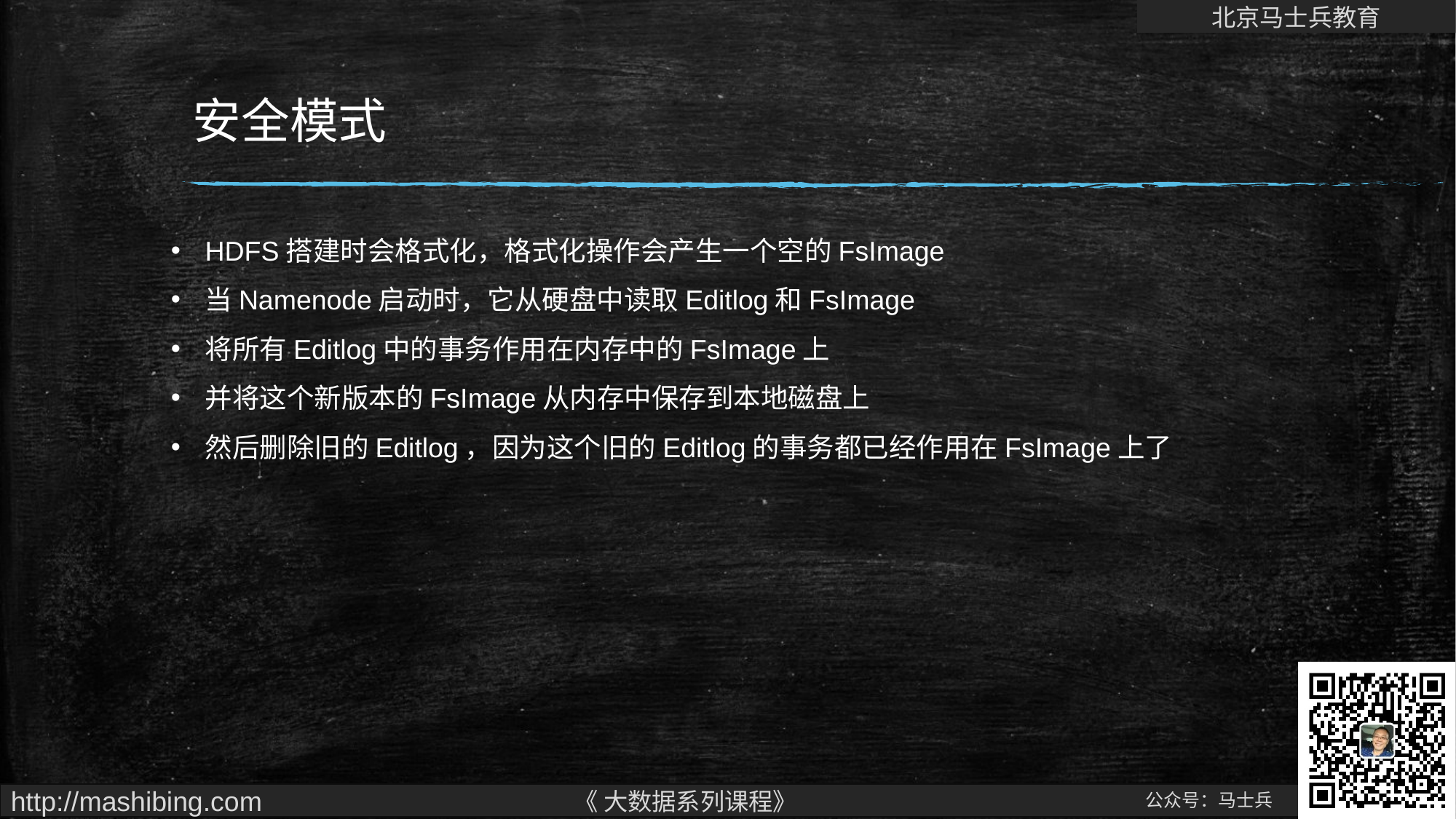

# 安全模式
HDFS搭建时会格式化，格式化操作会产生一个空的FsImage
当Namenode启动时，它从硬盘中读取Editlog和FsImage
将所有Editlog中的事务作用在内存中的FsImage上
并将这个新版本的FsImage从内存中保存到本地磁盘上
然后删除旧的Editlog，因为这个旧的Editlog的事务都已经作用在FsImage上了